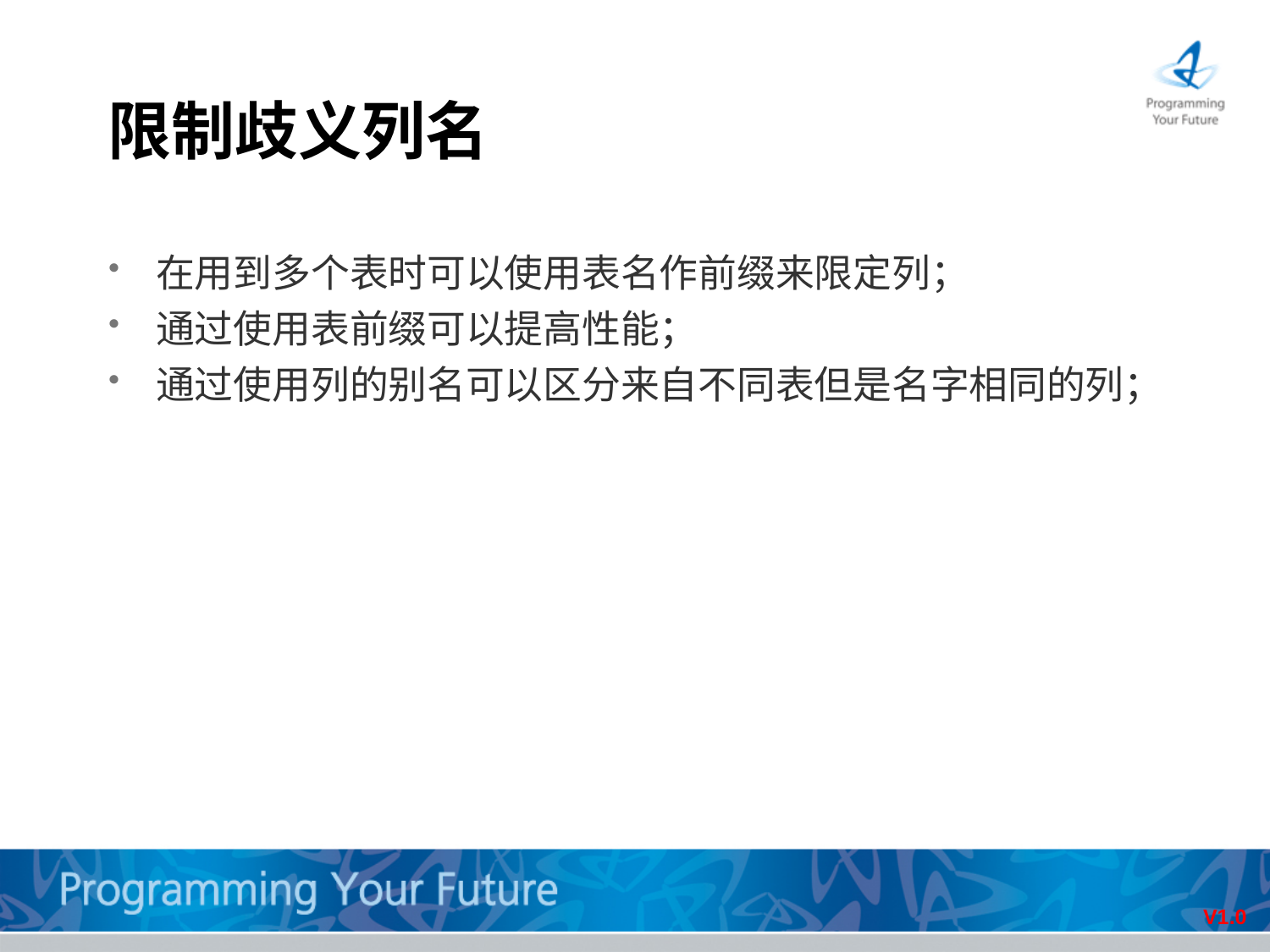

# 限制歧义列名
在用到多个表时可以使用表名作前缀来限定列；
通过使用表前缀可以提高性能；
通过使用列的别名可以区分来自不同表但是名字相同的列；